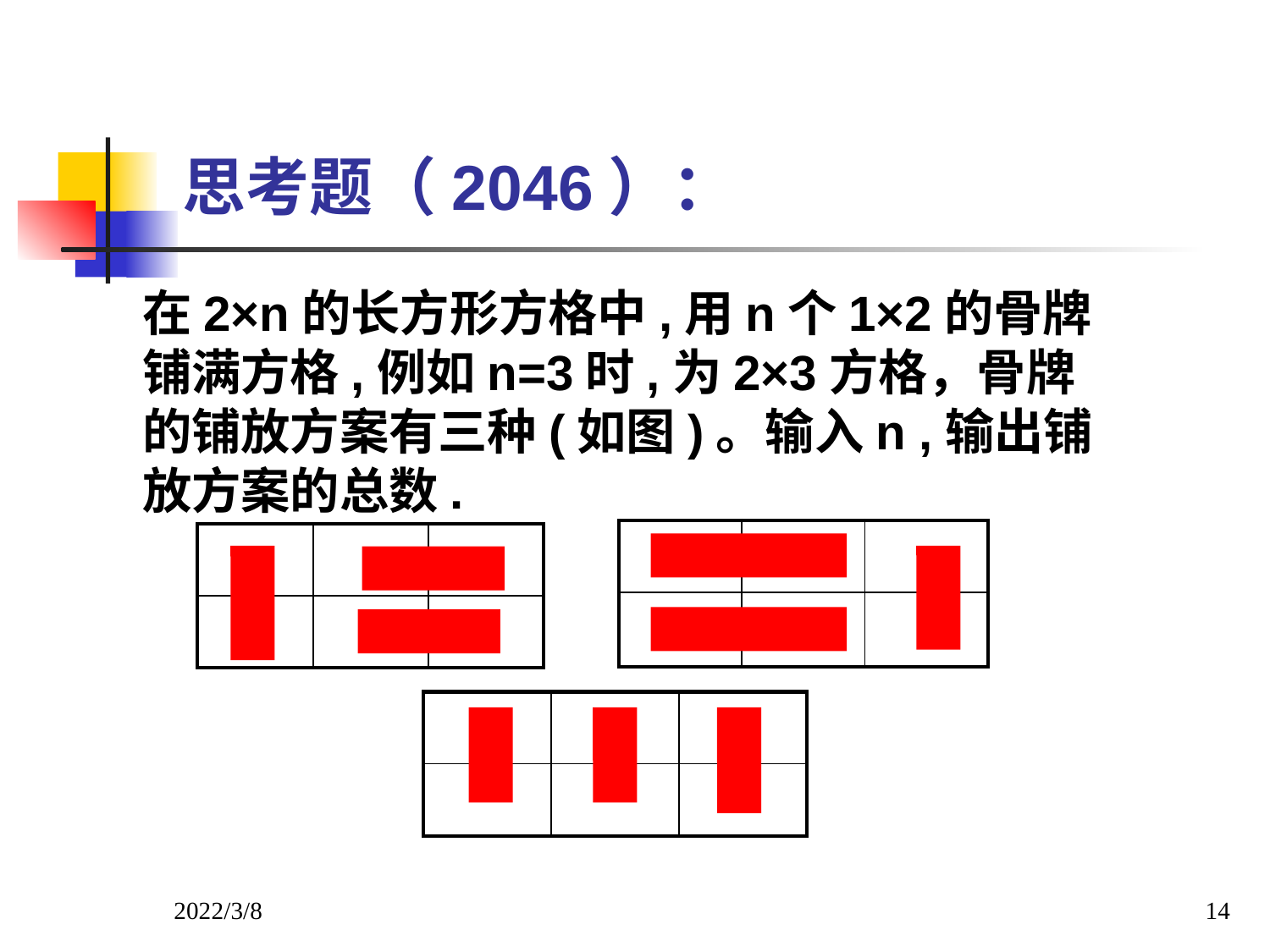

思考题（2046）：
在2×n的长方形方格中,用n个1×2的骨牌铺满方格,例如n=3时,为2×3方格，骨牌的铺放方案有三种(如图)。输入n ,输出铺放方案的总数.
|  |  |  |
| --- | --- | --- |
|  |  |  |
|  |  |  |
| --- | --- | --- |
|  |  |  |

|  |  |  |
| --- | --- | --- |
|  |  |  |

2022/3/8
14